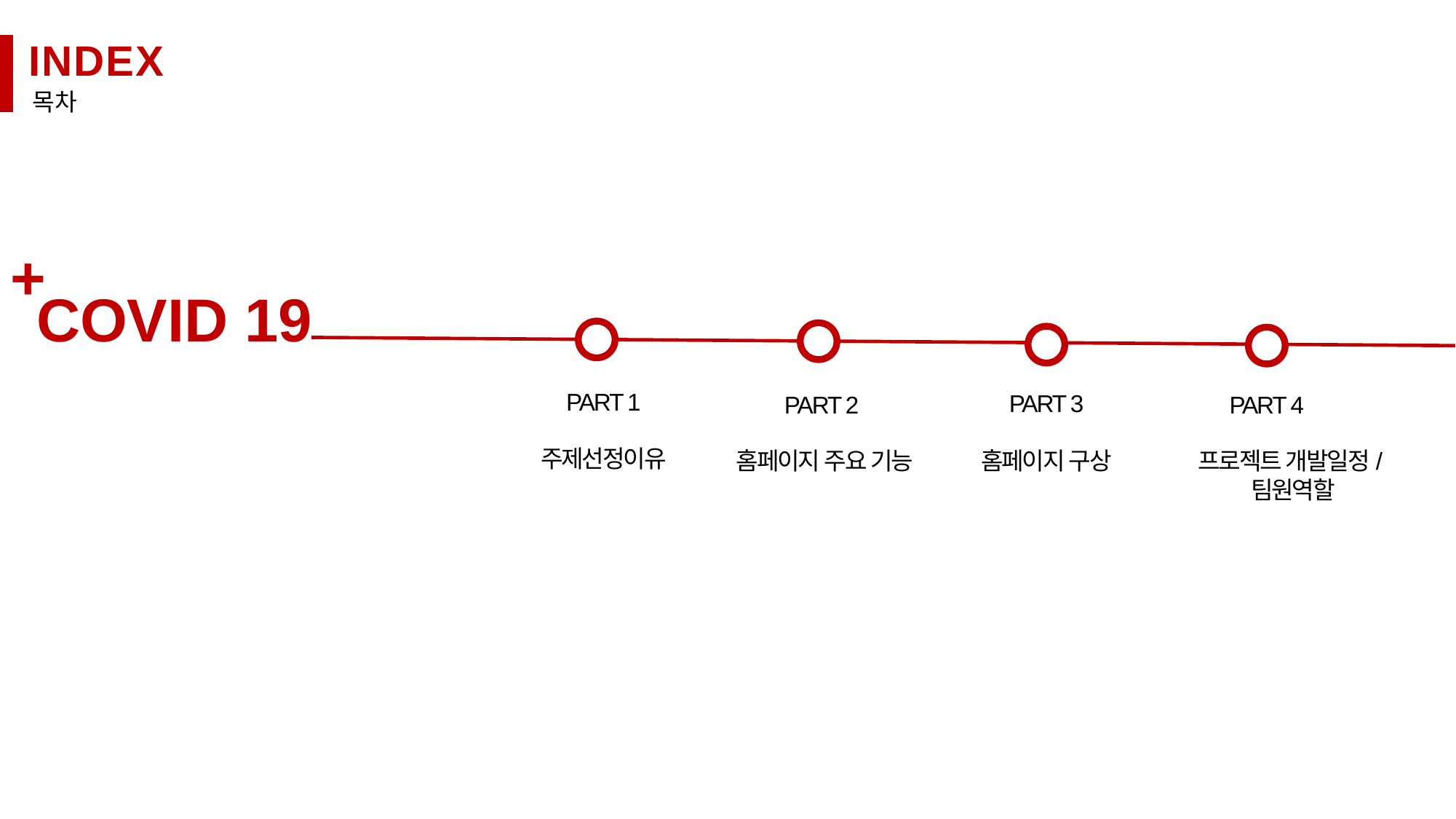

INDEX
목차
+
COVID 19

PART 1
PART 3
PART 2
PART 4
주제선정이유
홈페이지 구상
홈페이지 주요 기능
프로젝트 개발일정/팀원역할